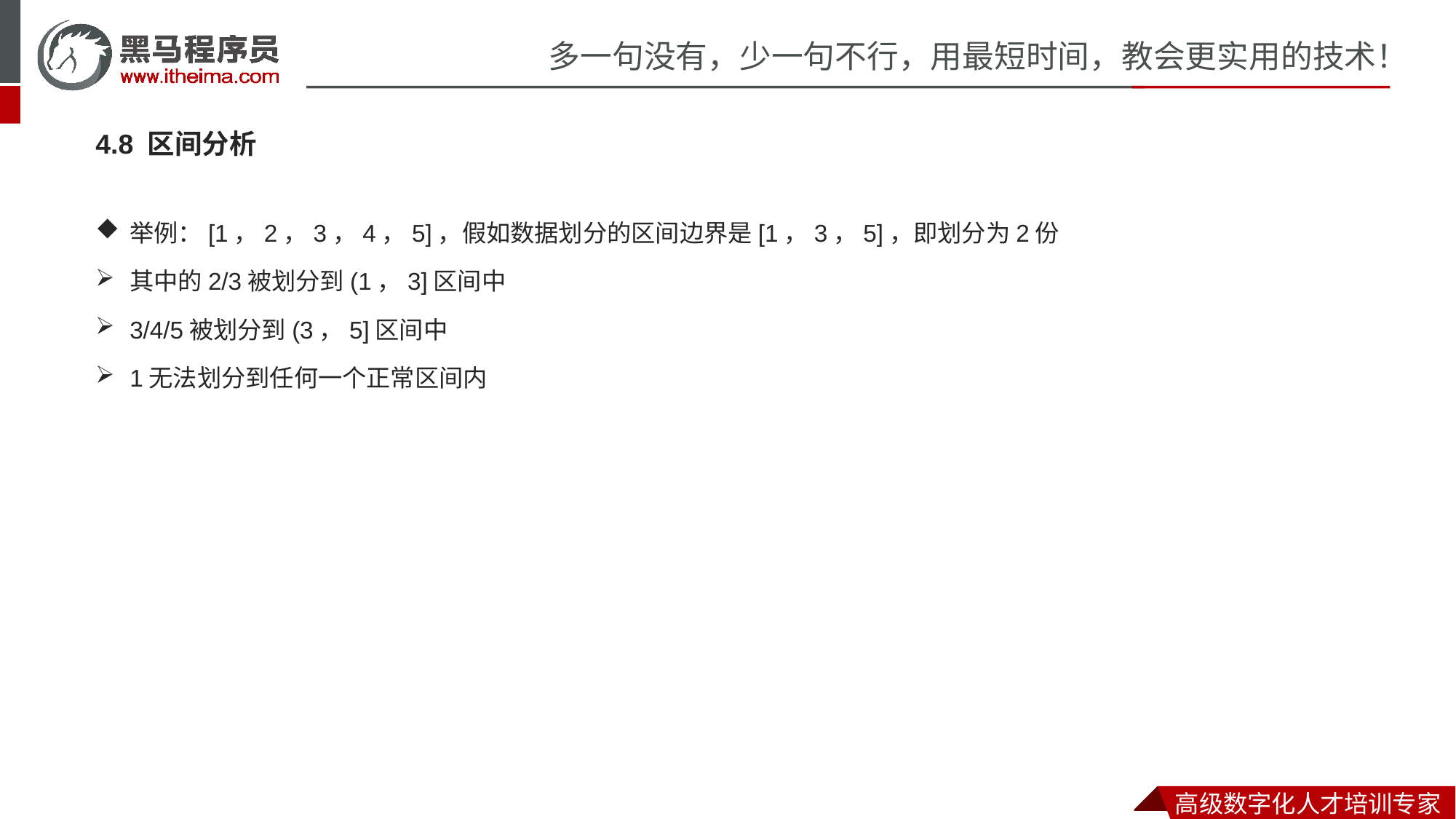

4.8 区间分析
举例：[1，2，3，4，5]，假如数据划分的区间边界是[1，3，5]，即划分为2份
其中的2/3被划分到(1，3]区间中
3/4/5被划分到(3，5]区间中
1无法划分到任何一个正常区间内